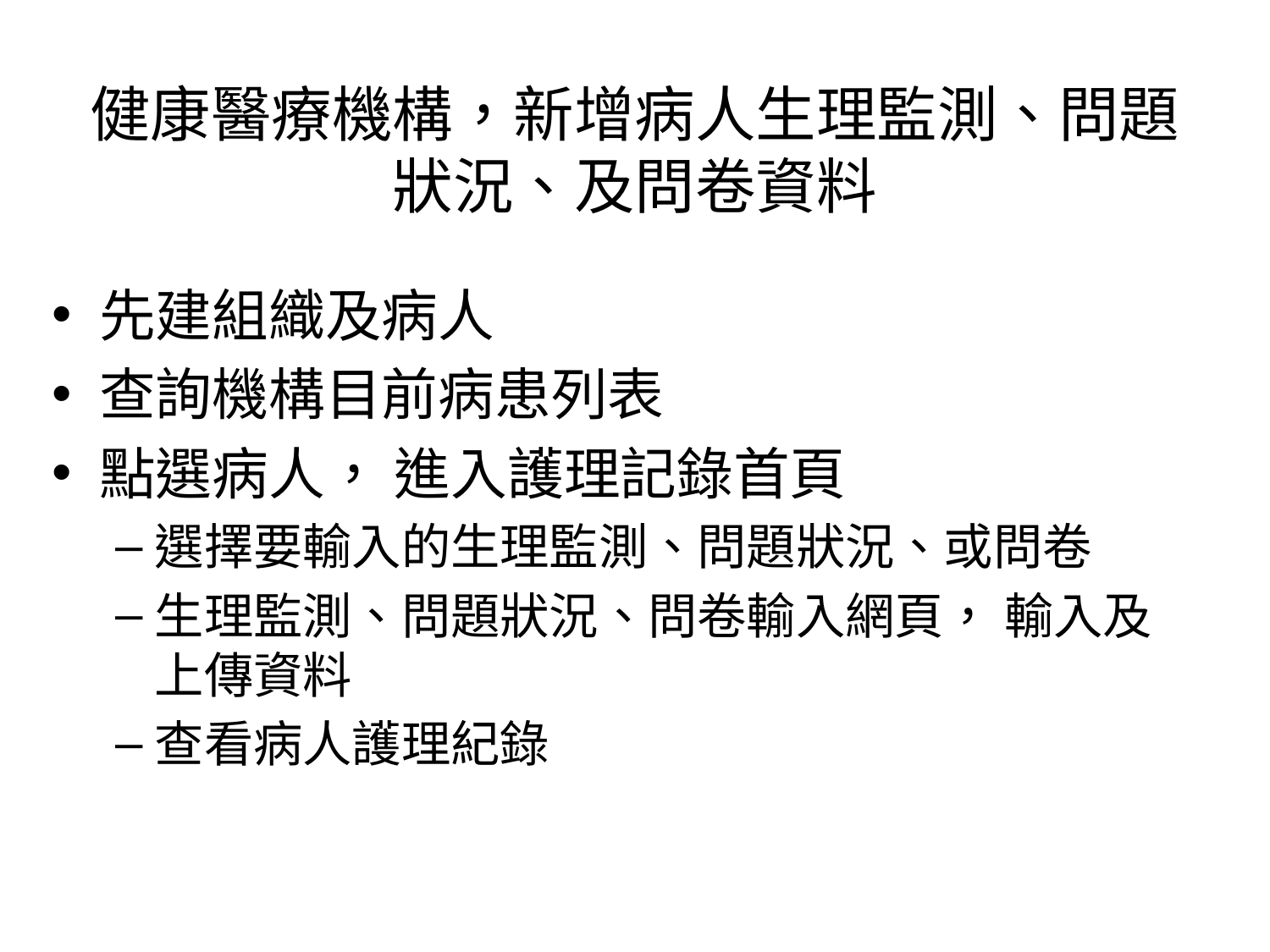

# 健康醫療機構，新增病人生理監測、問題狀況、及問卷資料
先建組織及病人
查詢機構目前病患列表
點選病人， 進入護理記錄首頁
選擇要輸入的生理監測、問題狀況、或問卷
生理監測、問題狀況、問卷輸入網頁， 輸入及上傳資料
查看病人護理紀錄